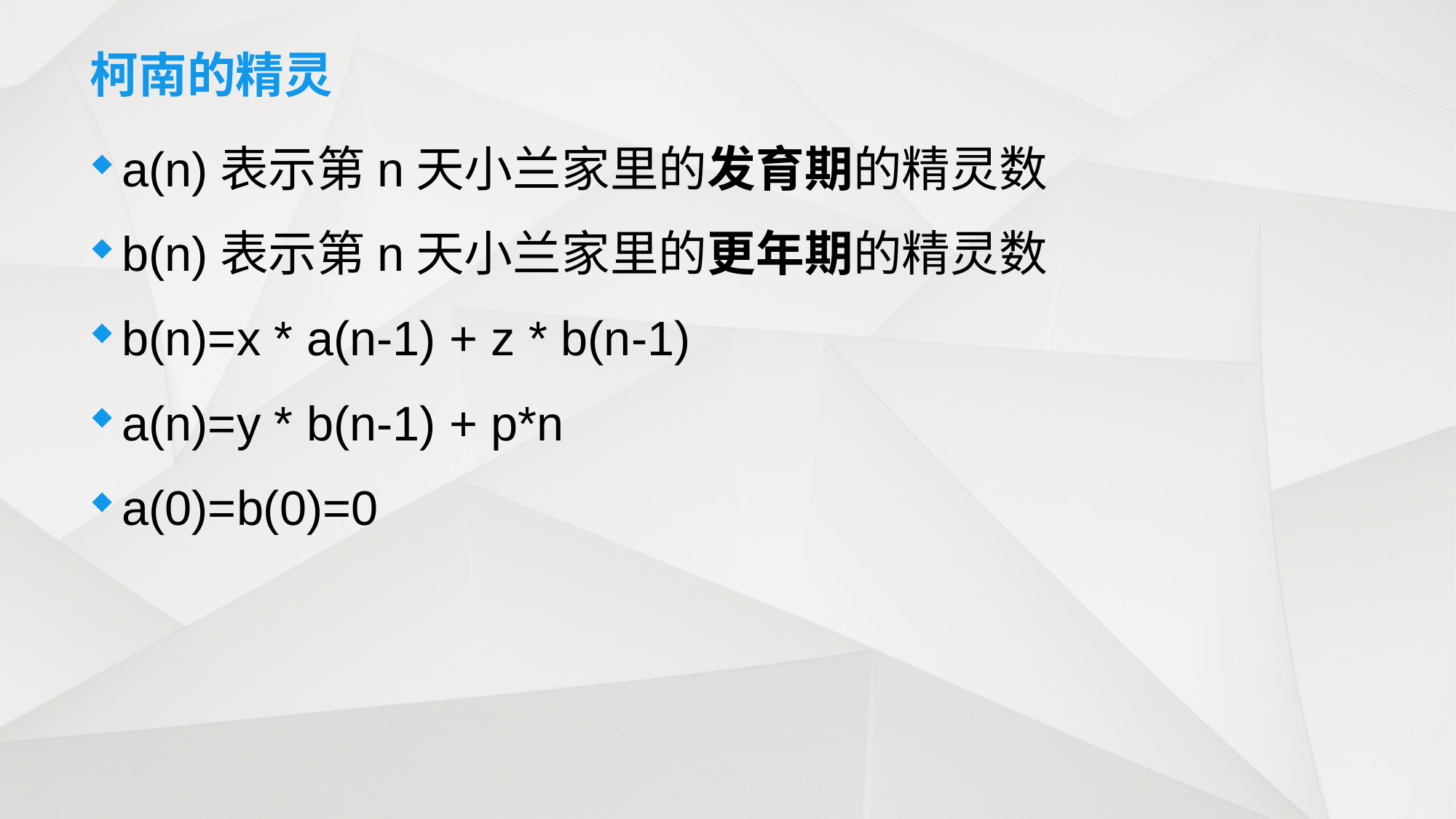

# 柯南的精灵
a(n)表示第n天小兰家里的发育期的精灵数
b(n)表示第n天小兰家里的更年期的精灵数
b(n)=x * a(n-1) + z * b(n-1)
a(n)=y * b(n-1) + p*n
a(0)=b(0)=0